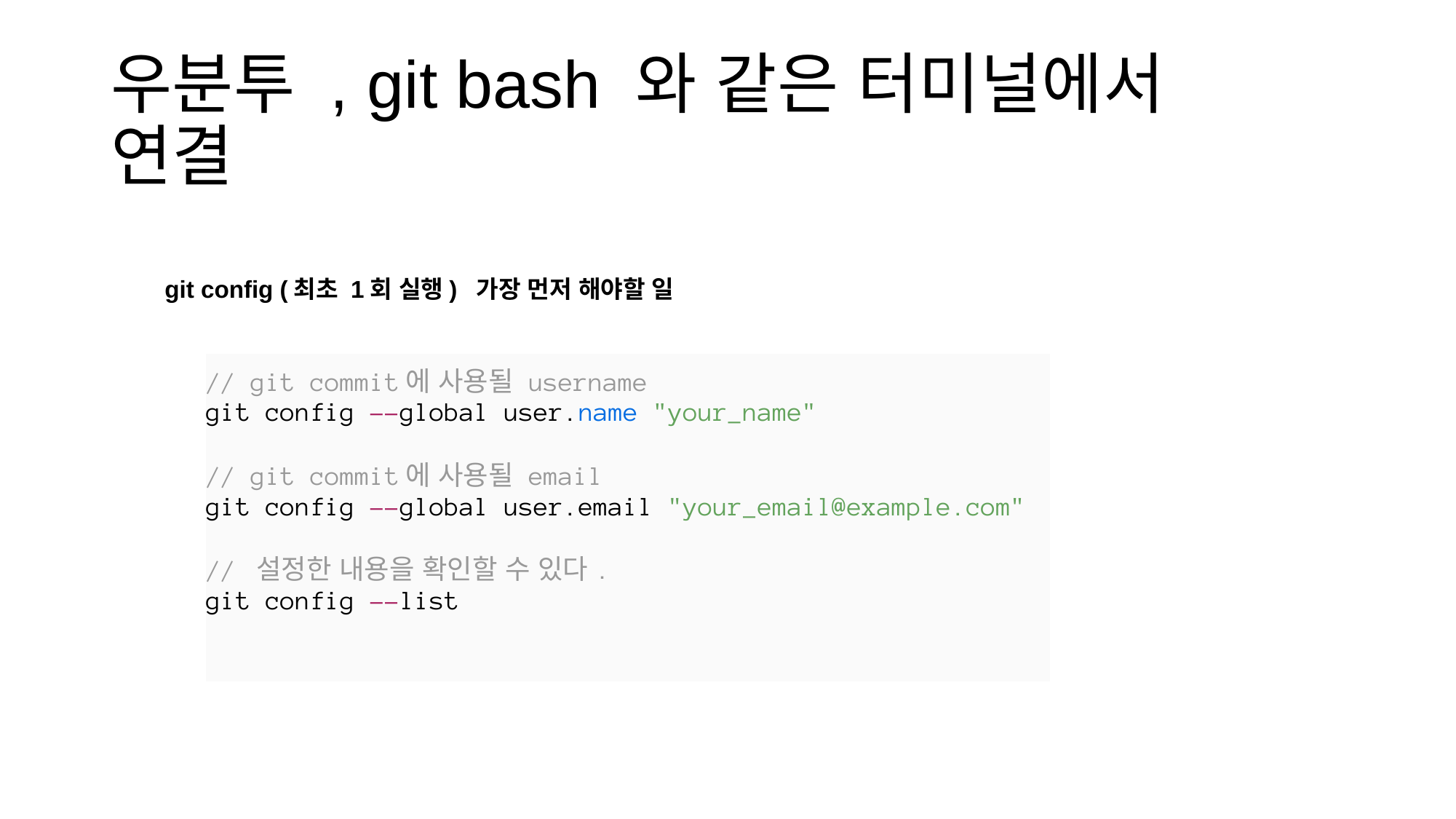

# 우분투 , git bash 와 같은 터미널에서 연결
git config (최초 1회 실행)  가장 먼저 해야할 일
| // git commit에 사용될 username git config --global user.name "your\_name"   // git commit에 사용될 email git config --global user.email "your\_email@example.com"   // 설정한 내용을 확인할 수 있다. git config --list |
| --- |